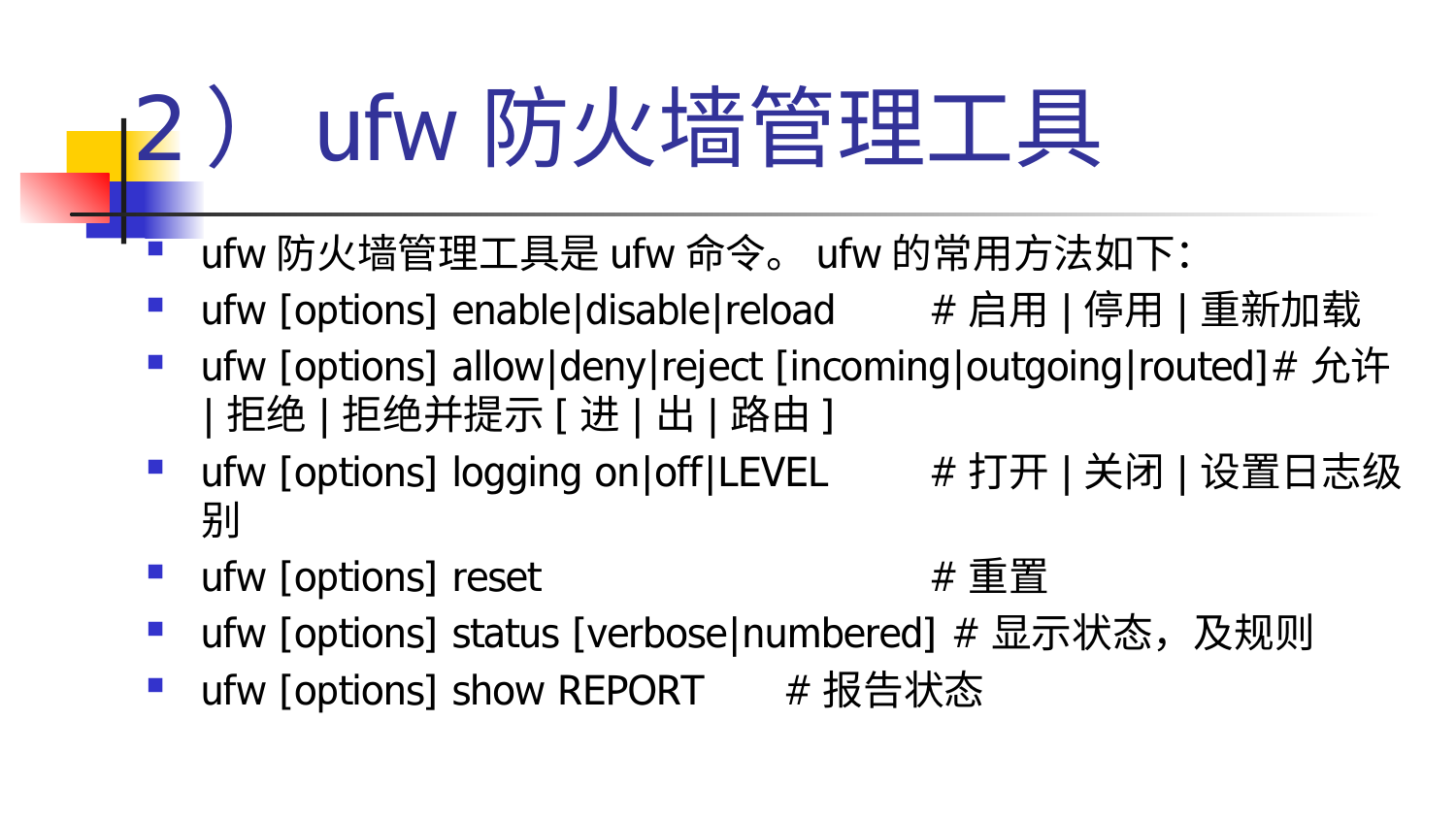

# 2）ufw防火墙管理工具
ufw防火墙管理工具是ufw命令。ufw的常用方法如下：
ufw [options] enable|disable|reload 	#启用|停用|重新加载
ufw [options] allow|deny|reject [incoming|outgoing|routed]#允许|拒绝|拒绝并提示[进|出|路由]
ufw [options] logging on|off|LEVEL  	#打开|关闭|设置日志级别
ufw [options] reset  			#重置
ufw [options] status [verbose|numbered] #显示状态，及规则
ufw [options] show REPORT  	#报告状态